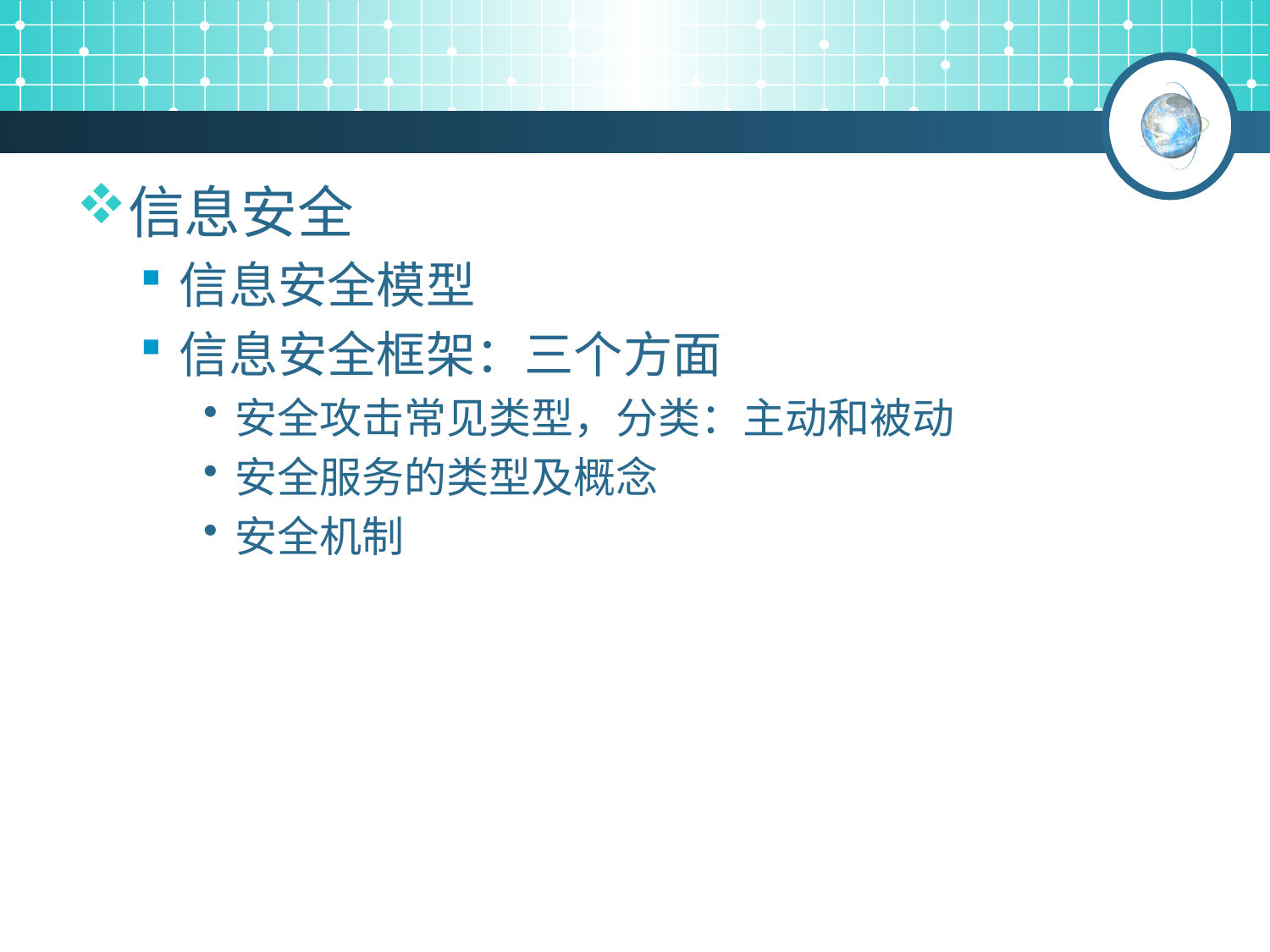

#
信息安全
信息安全模型
信息安全框架：三个方面
安全攻击常见类型，分类：主动和被动
安全服务的类型及概念
安全机制